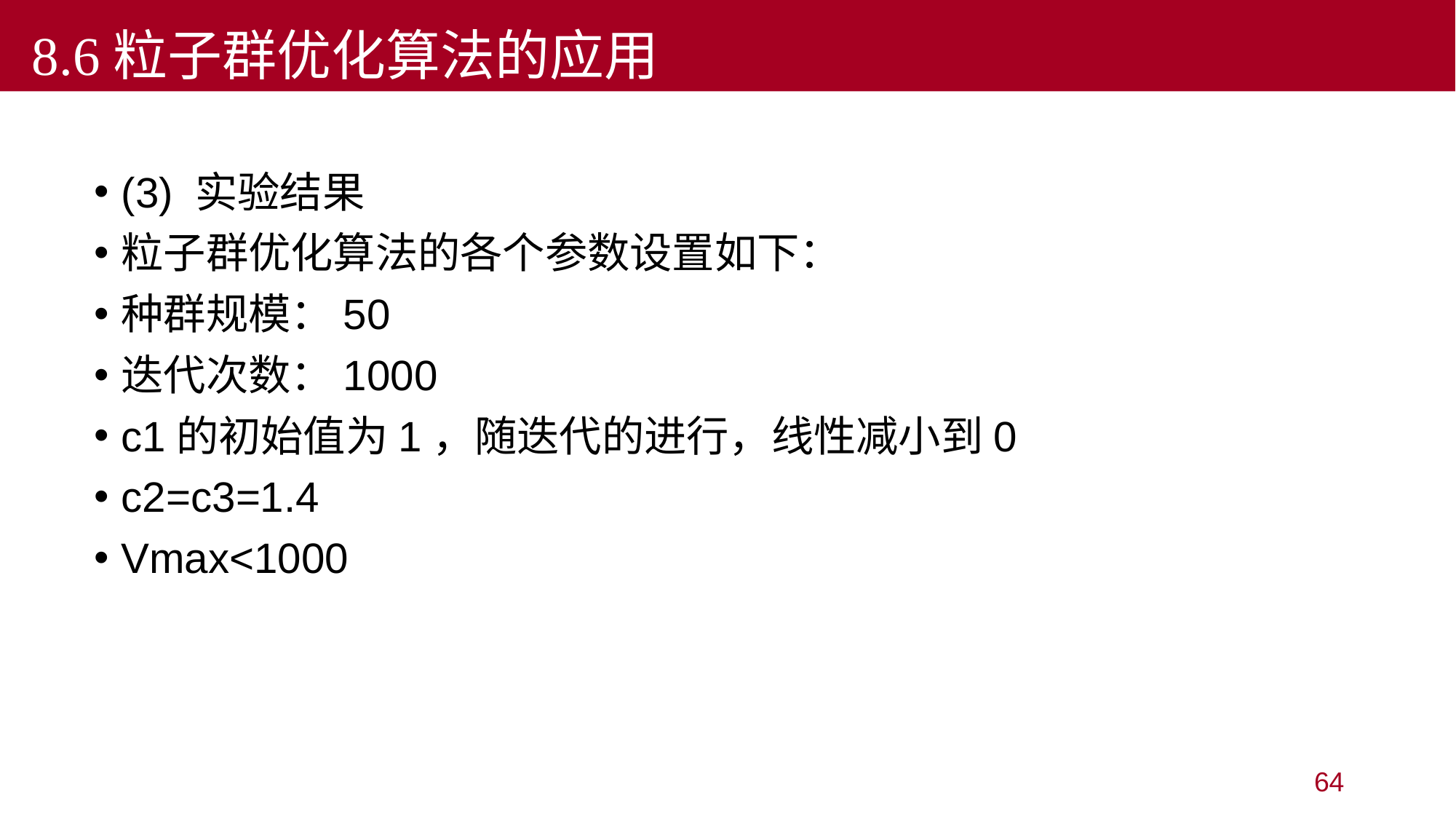

8.6粒子群优化算法的应用
(3) 实验结果
粒子群优化算法的各个参数设置如下：
种群规模：50
迭代次数：1000
c1的初始值为1，随迭代的进行，线性减小到0
c2=c3=1.4
Vmax<1000

64